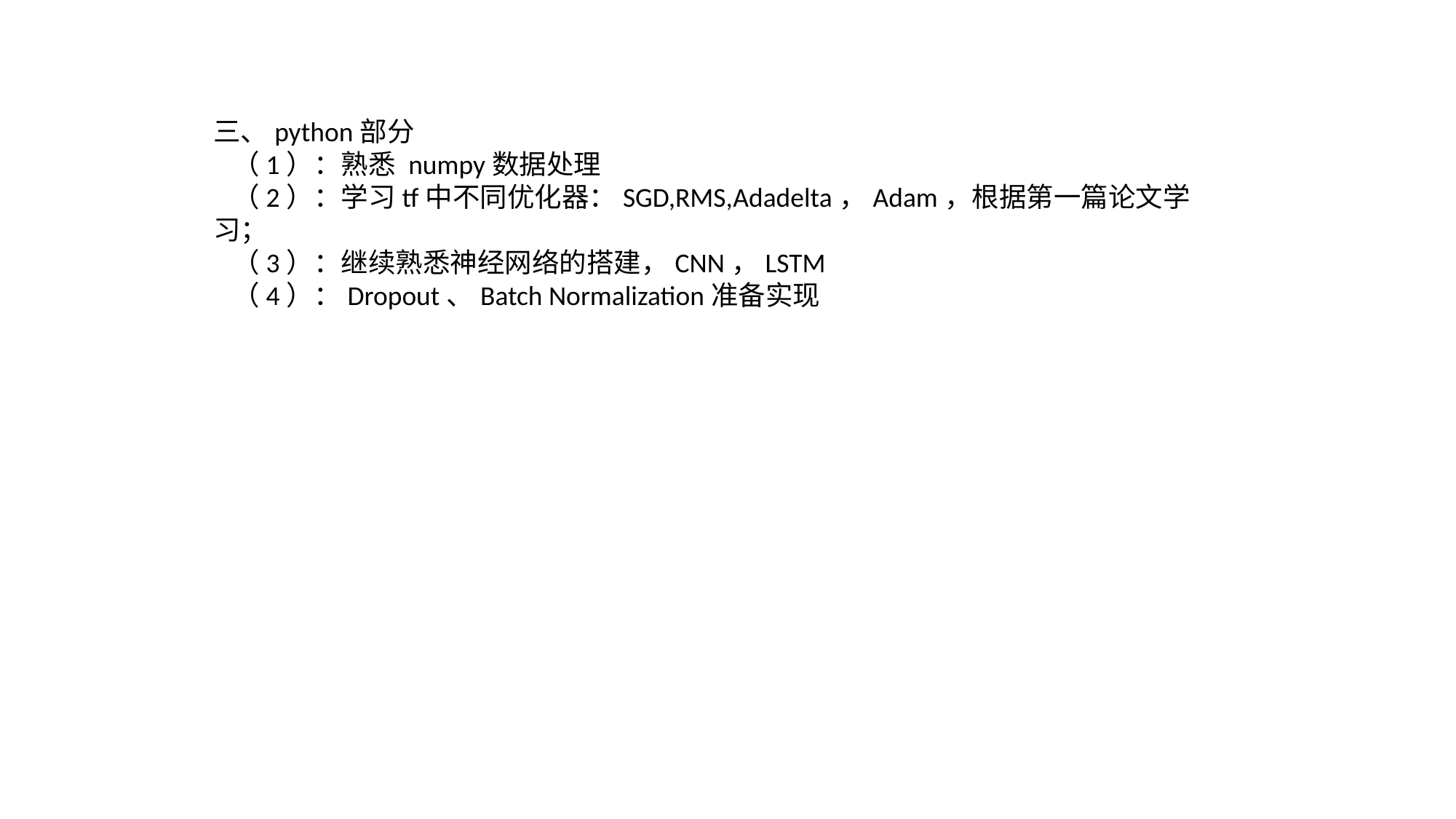

三、python部分
  （1）：熟悉 numpy数据处理
  （2）：学习tf中不同优化器：SGD,RMS,Adadelta，Adam，根据第一篇论文学习；
  （3）：继续熟悉神经网络的搭建，CNN，LSTM
  （4）：Dropout、Batch Normalization准备实现